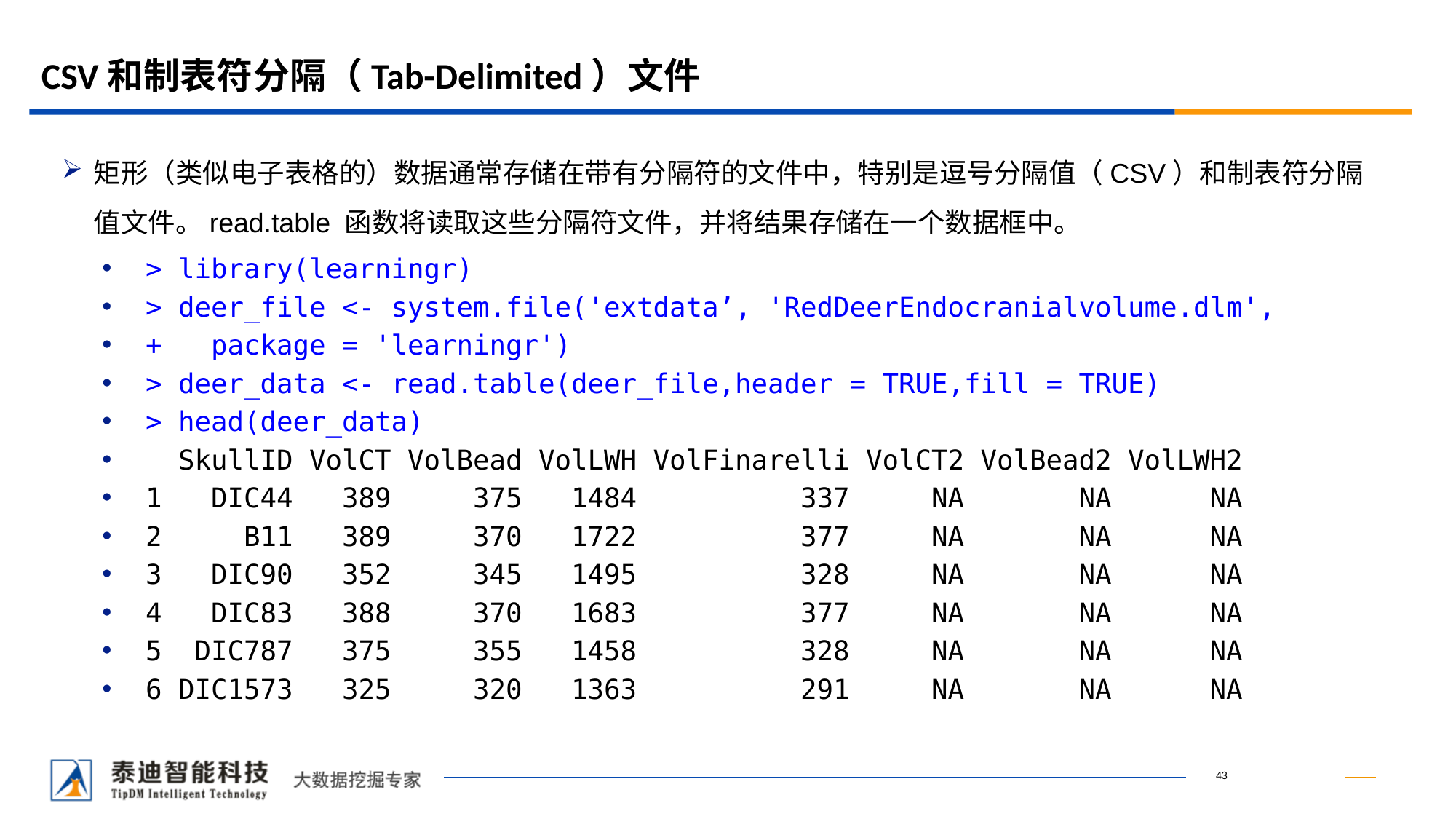

# CSV和制表符分隔（Tab-Delimited）文件

矩形（类似电子表格的）数据通常存储在带有分隔符的文件中，特别是逗号分隔值（CSV）和制表符分隔值文件。read.table 函数将读取这些分隔符文件，并将结果存储在一个数据框中。

> library(learningr)
> deer_file <- system.file('extdata’, 'RedDeerEndocranialvolume.dlm',
+   package = 'learningr')
> deer_data <- read.table(deer_file,header = TRUE,fill = TRUE)
> head(deer_data)
  SkullID VolCT VolBead VolLWH VolFinarelli VolCT2 VolBead2 VolLWH2
1   DIC44   389     375   1484          337     NA       NA      NA
2     B11   389     370   1722          377     NA       NA      NA
3   DIC90   352     345   1495          328     NA       NA      NA
4   DIC83   388     370   1683          377     NA       NA      NA
5  DIC787   375     355   1458          328     NA       NA      NA
6 DIC1573   325     320   1363          291     NA       NA      NA